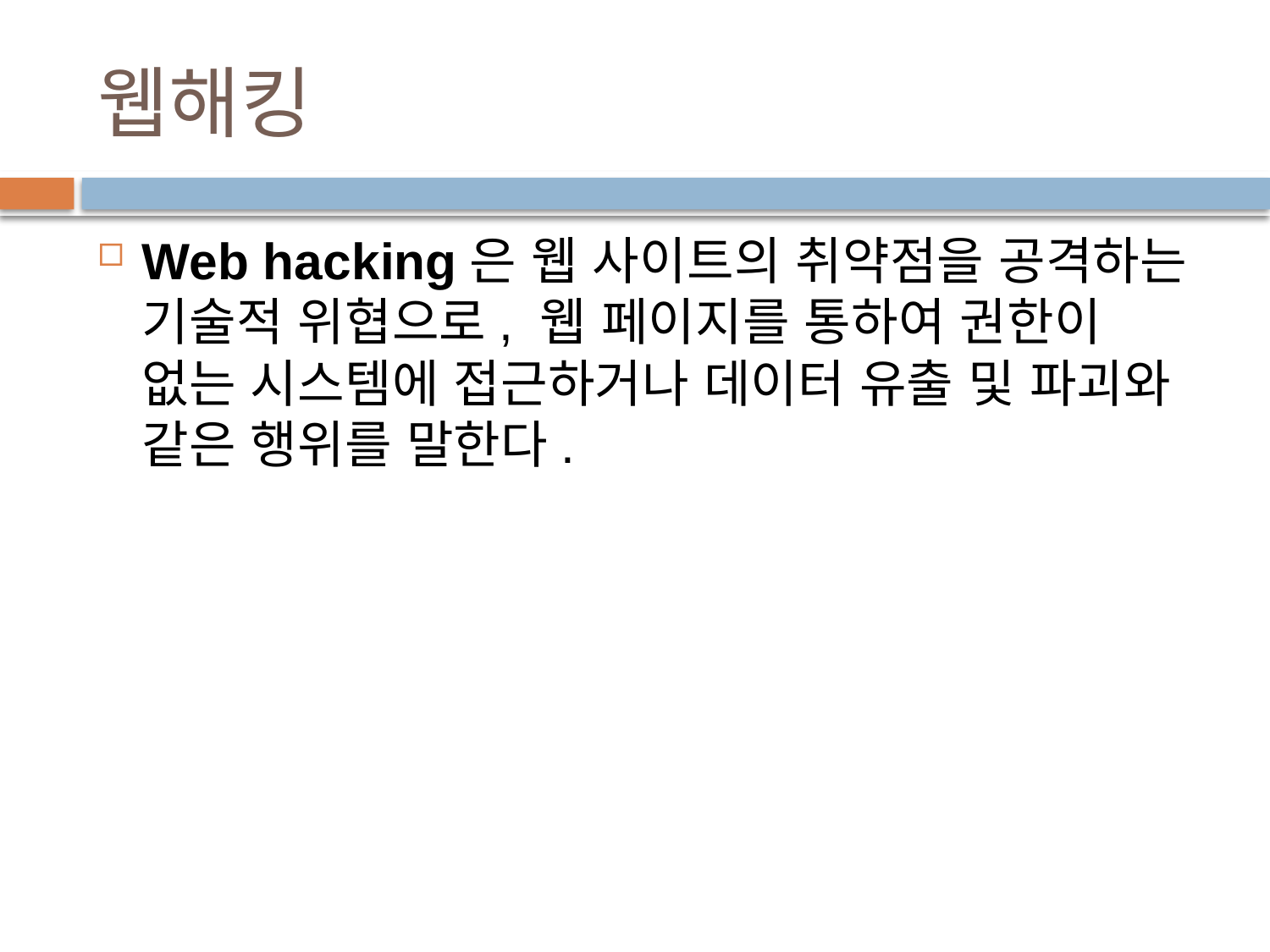

# 웹해킹
Web hacking은 웹 사이트의 취약점을 공격하는 기술적 위협으로, 웹 페이지를 통하여 권한이 없는 시스템에 접근하거나 데이터 유출 및 파괴와 같은 행위를 말한다.